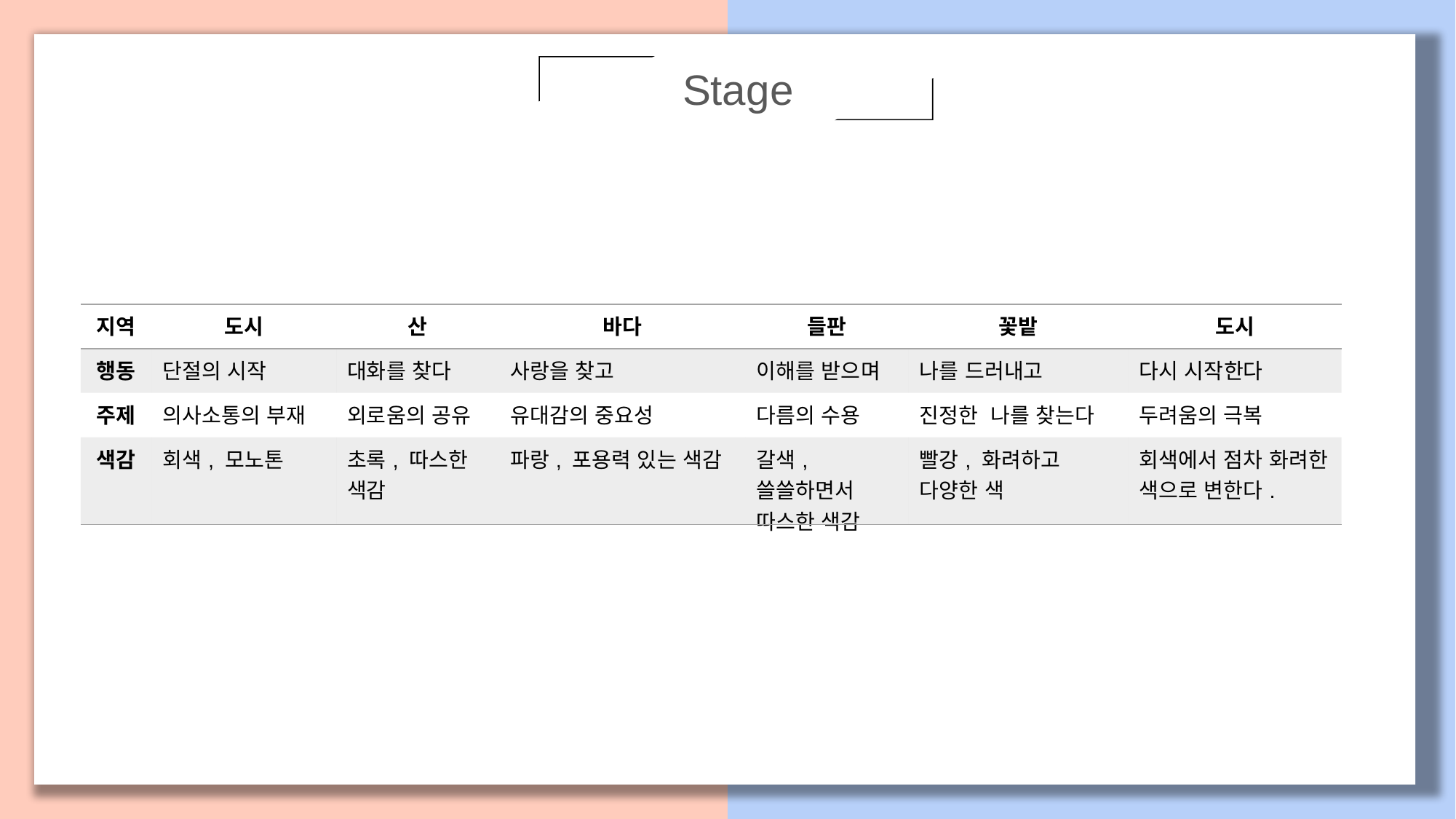

Stage

| 지역 | 도시 | 산 | 바다 | 들판 | 꽃밭 | 도시 |
| --- | --- | --- | --- | --- | --- | --- |
| 행동 | 단절의 시작 | 대화를 찾다 | 사랑을 찾고 | 이해를 받으며 | 나를 드러내고 | 다시 시작한다 |
| 주제 | 의사소통의 부재 | 외로움의 공유 | 유대감의 중요성 | 다름의 수용 | 진정한 나를 찾는다 | 두려움의 극복 |
| 색감 | 회색, 모노톤 | 초록, 따스한 색감 | 파랑, 포용력 있는 색감 | 갈색, 쓸쓸하면서 따스한 색감 | 빨강, 화려하고 다양한 색 | 회색에서 점차 화려한 색으로 변한다. |